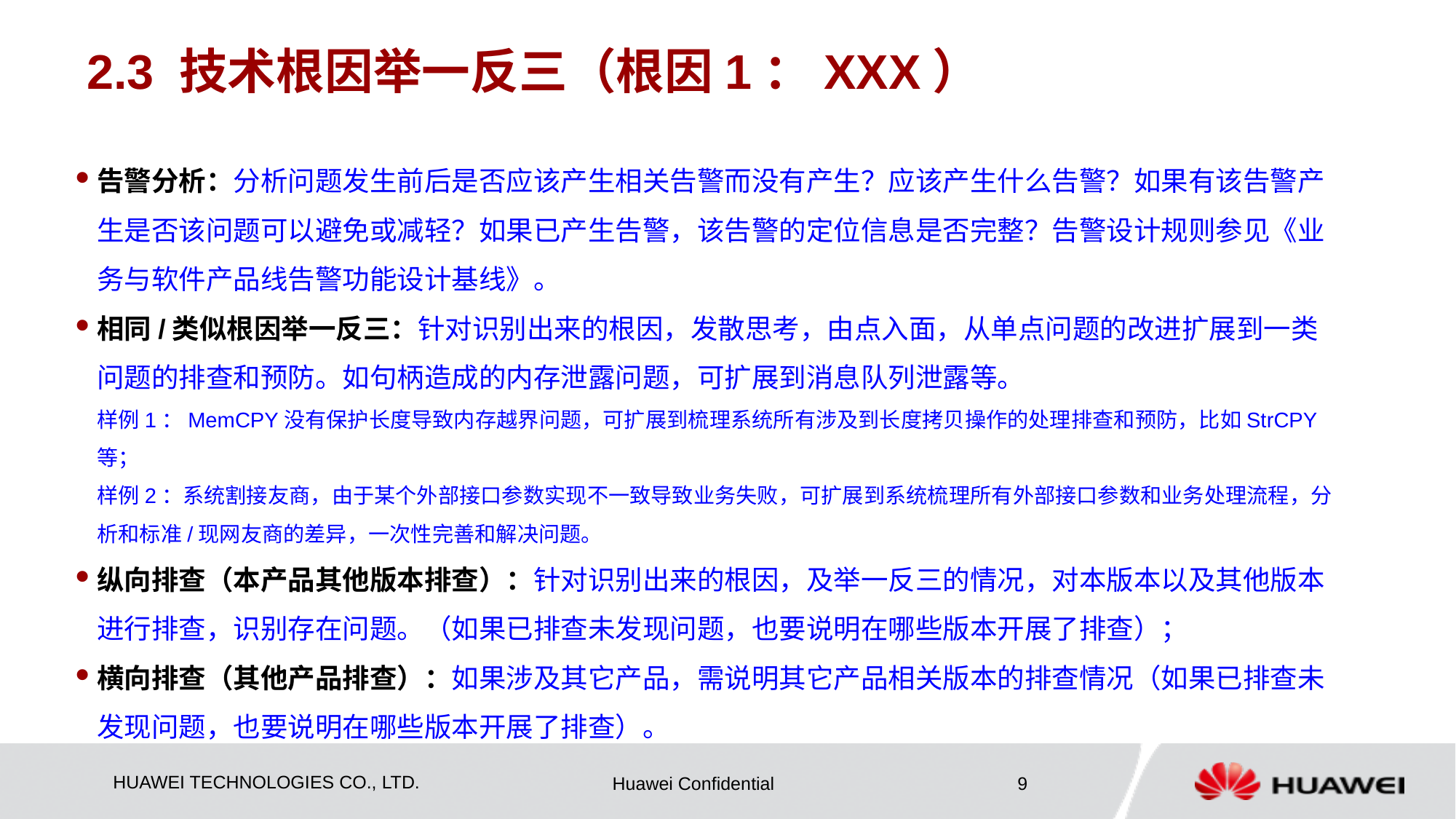

# 2.3 技术根因举一反三（根因1：XXX）
告警分析：分析问题发生前后是否应该产生相关告警而没有产生？应该产生什么告警？如果有该告警产生是否该问题可以避免或减轻？如果已产生告警，该告警的定位信息是否完整？告警设计规则参见《业务与软件产品线告警功能设计基线》。
相同/类似根因举一反三：针对识别出来的根因，发散思考，由点入面，从单点问题的改进扩展到一类问题的排查和预防。如句柄造成的内存泄露问题，可扩展到消息队列泄露等。
样例1：MemCPY没有保护长度导致内存越界问题，可扩展到梳理系统所有涉及到长度拷贝操作的处理排查和预防，比如StrCPY等；
样例2：系统割接友商，由于某个外部接口参数实现不一致导致业务失败，可扩展到系统梳理所有外部接口参数和业务处理流程，分析和标准/现网友商的差异，一次性完善和解决问题。
纵向排查（本产品其他版本排查）：针对识别出来的根因，及举一反三的情况，对本版本以及其他版本进行排查，识别存在问题。（如果已排查未发现问题，也要说明在哪些版本开展了排查）；
横向排查（其他产品排查）：如果涉及其它产品，需说明其它产品相关版本的排查情况（如果已排查未发现问题，也要说明在哪些版本开展了排查）。